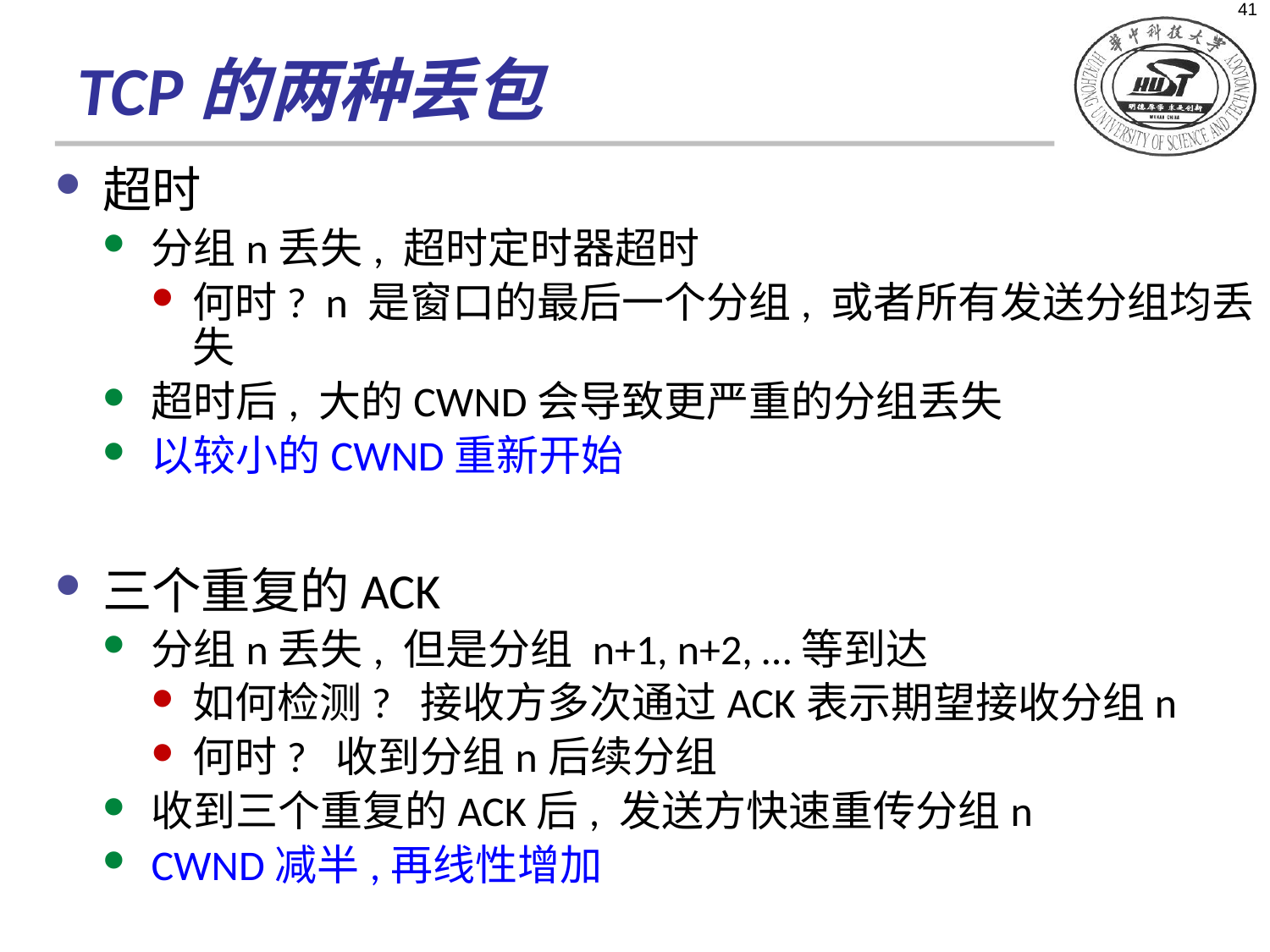

41
# TCP的两种丢包
超时
分组n丢失, 超时定时器超时
何时?  n 是窗口的最后一个分组, 或者所有发送分组均丢失
超时后, 大的CWND会导致更严重的分组丢失
以较小的CWND重新开始

三个重复的ACK
分组n丢失, 但是分组 n+1, n+2, …等到达
如何检测?  接收方多次通过ACK表示期望接收分组n
何时?  收到分组n后续分组
收到三个重复的ACK后, 发送方快速重传分组n
CWND减半,再线性增加